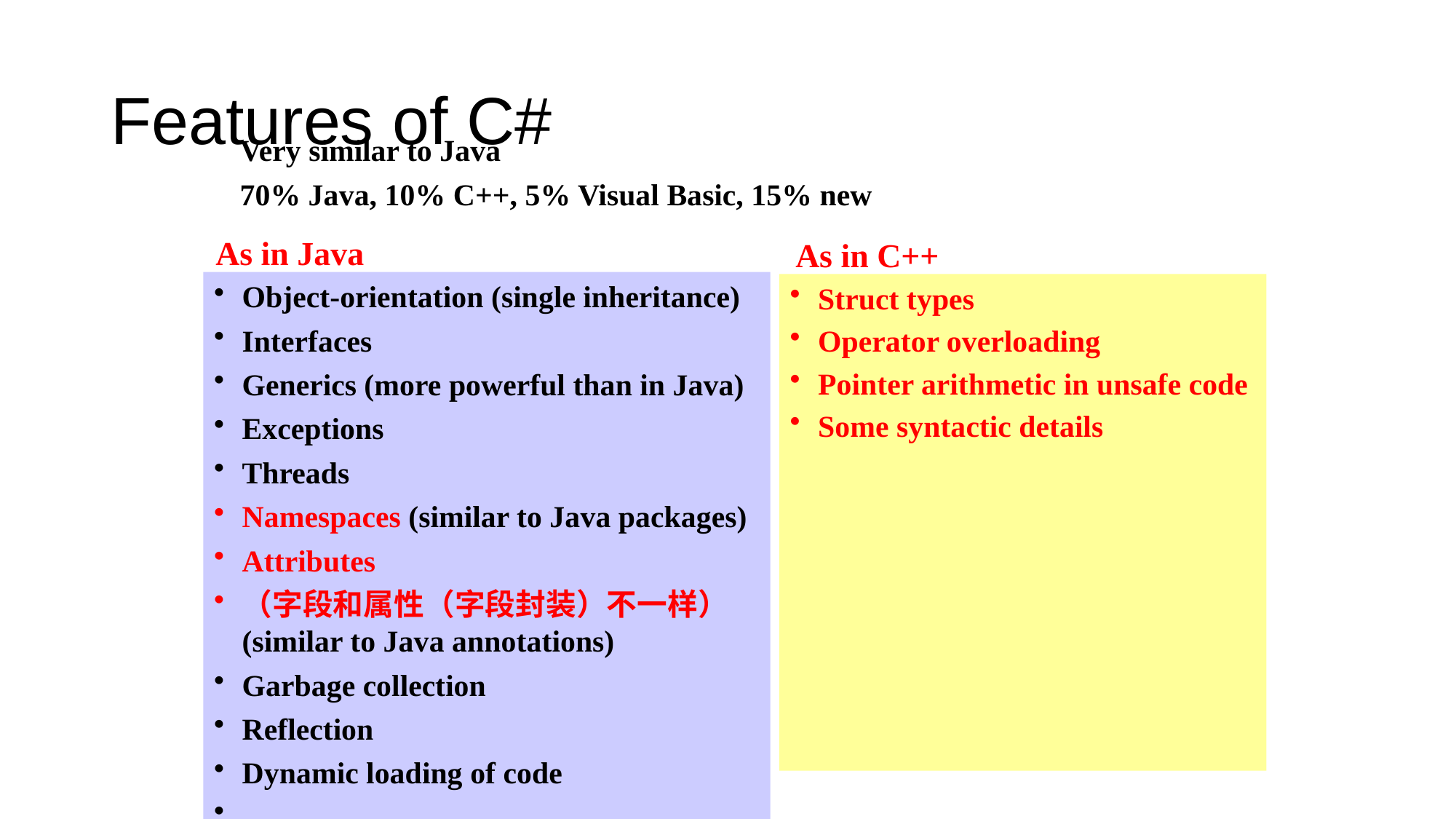

# Features of C#
Very similar to Java
70% Java, 10% C++, 5% Visual Basic, 15% new
As in C++
Struct types
Operator overloading
Pointer arithmetic in unsafe code
Some syntactic details
As in Java
Object-orientation (single inheritance)
Interfaces
Generics (more powerful than in Java)
Exceptions
Threads
Namespaces (similar to Java packages)
Attributes
（字段和属性（字段封装）不一样） (similar to Java annotations)
Garbage collection
Reflection
Dynamic loading of code
...
15